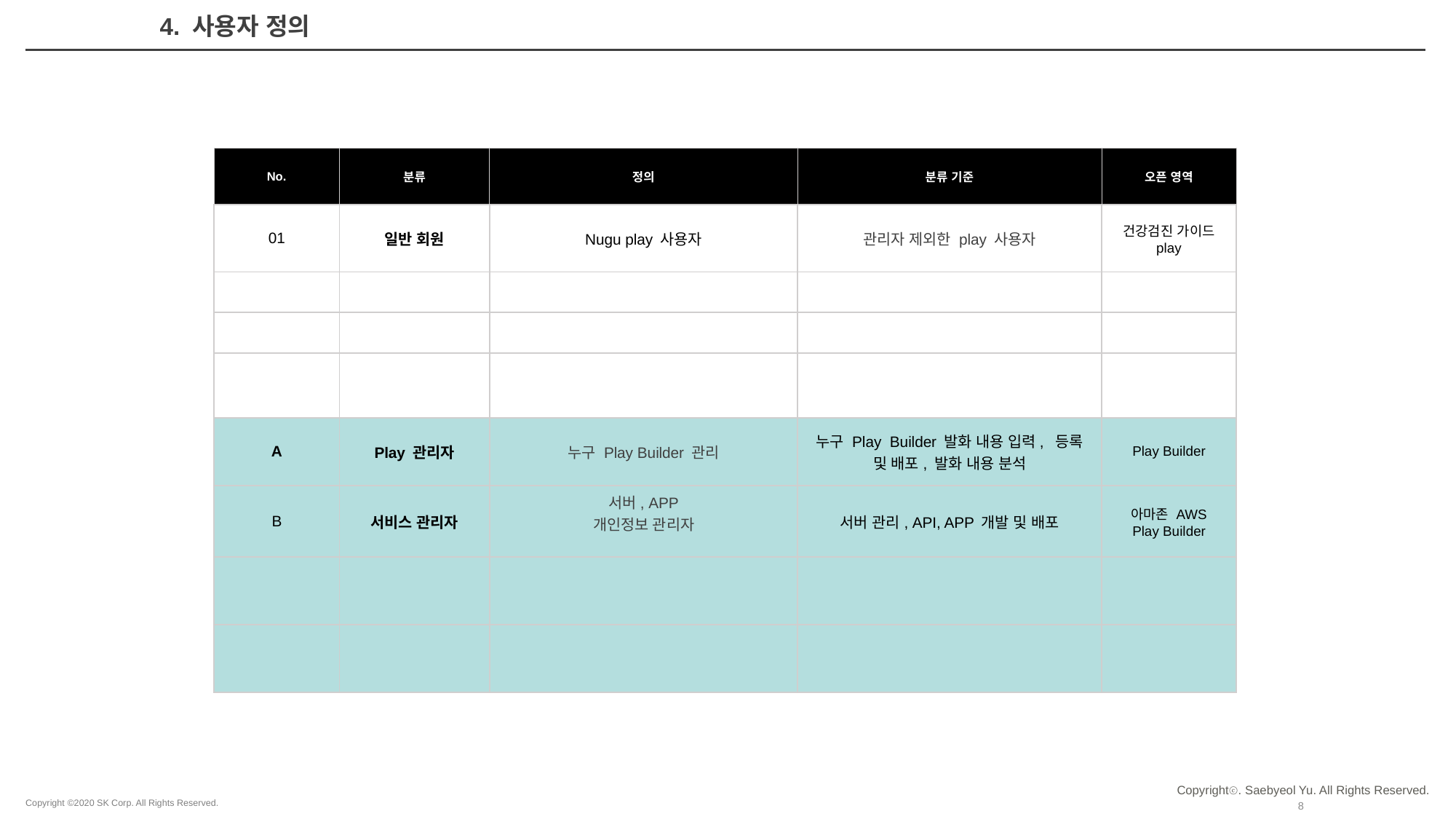

4. 사용자 정의
| No. | 분류 | 정의 | 분류 기준 | 오픈 영역 |
| --- | --- | --- | --- | --- |
| 01 | 일반 회원 | Nugu play 사용자 | 관리자 제외한 play 사용자 | 건강검진 가이드 play |
|  |  |  |  |  |
|  |  |  |  |  |
|  |  |  |  |  |
| A | Play 관리자 | 누구 Play Builder 관리 | 누구 Play Builder 발화 내용 입력, 등록 및 배포, 발화 내용 분석 | Play Builder |
| B | 서비스 관리자 | 서버, APP 개인정보 관리자 | 서버 관리, API, APP 개발 및 배포 | 아마존 AWS Play Builder |
|  |  |  |  |  |
|  |  |  |  |  |
8